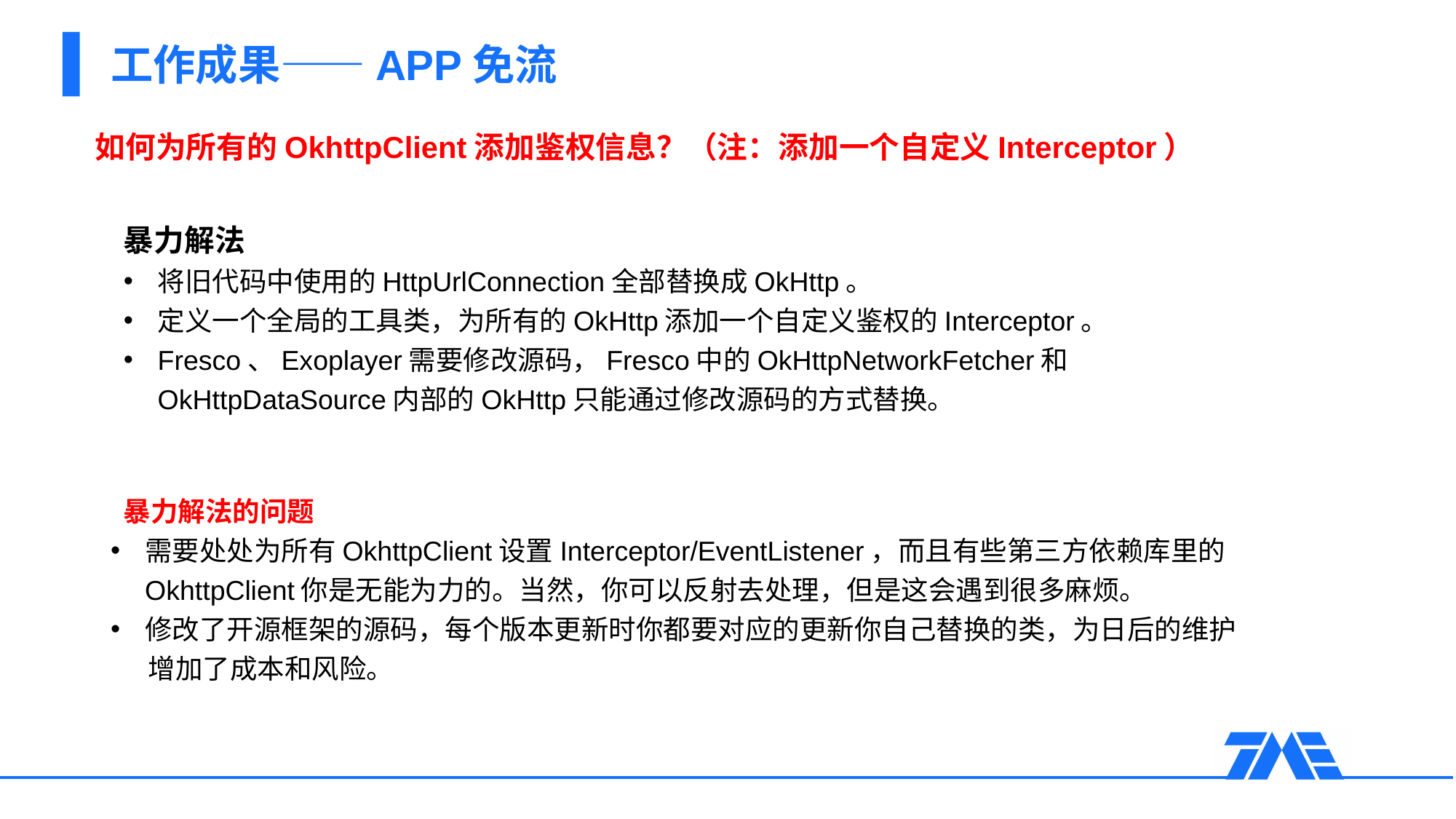

# 工作成果——APP免流
如何为所有的OkhttpClient添加鉴权信息？（注：添加一个自定义Interceptor）
暴力解法
将旧代码中使用的HttpUrlConnection全部替换成OkHttp。
定义一个全局的工具类，为所有的OkHttp添加一个自定义鉴权的Interceptor。
Fresco、Exoplayer需要修改源码，Fresco中的OkHttpNetworkFetcher和OkHttpDataSource内部的OkHttp只能通过修改源码的方式替换。
 暴力解法的问题
需要处处为所有OkhttpClient设置Interceptor/EventListener，而且有些第三方依赖库里的OkhttpClient你是无能为力的。当然，你可以反射去处理，但是这会遇到很多麻烦。
修改了开源框架的源码，每个版本更新时你都要对应的更新你自己替换的类，为日后的维护
     增加了成本和风险。